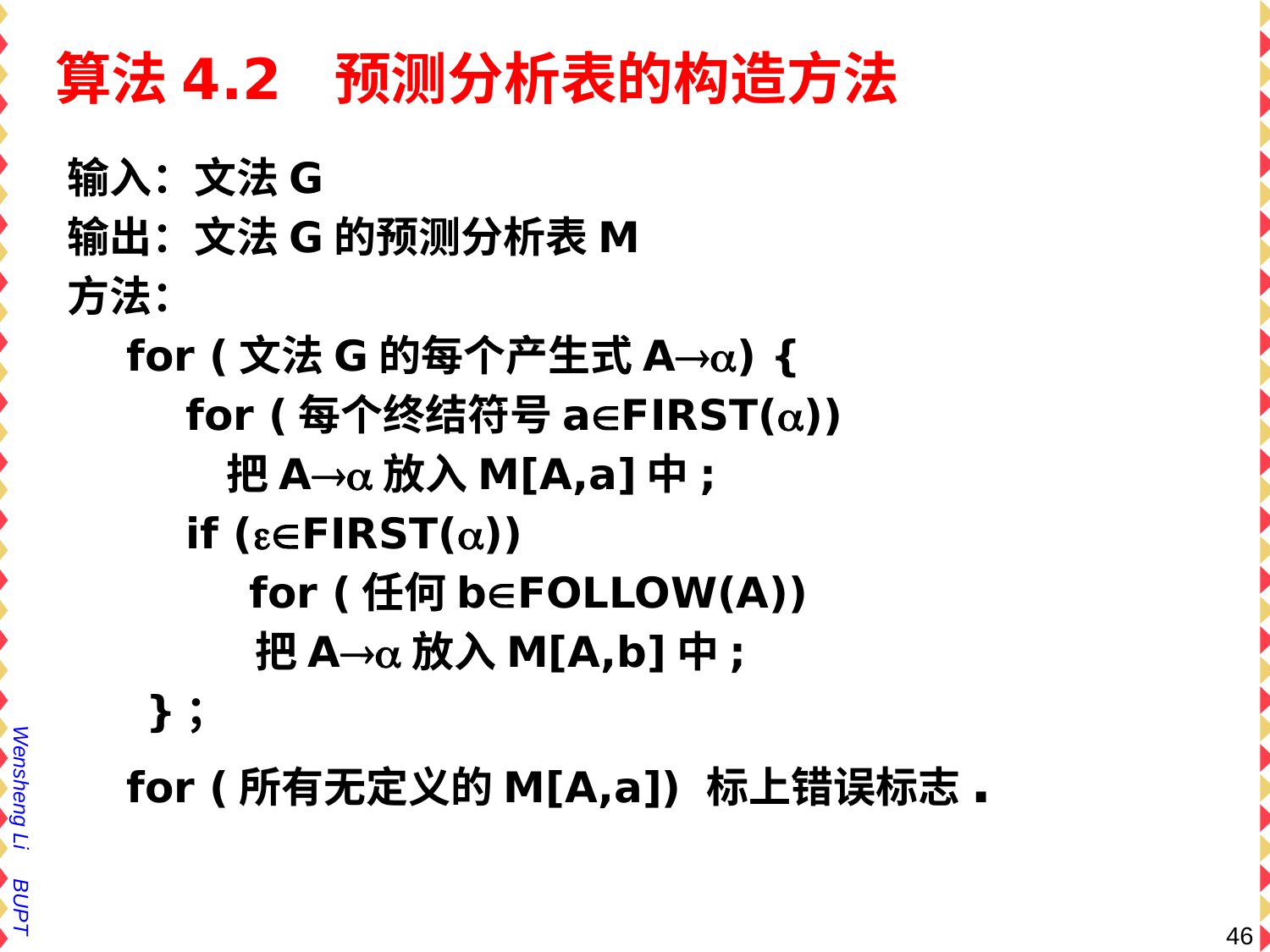

# 算法4.2  预测分析表的构造方法
输入：文法G
输出：文法G的预测分析表M
方法：
    for (文法G的每个产生式A→α) {
        for (每个终结符号a∈FIRST(α))
         把A→α放入M[A,a]中;
        if (ε∈FIRST(α))
        for (任何b∈FOLLOW(A))
            把A→α放入M[A,b]中;
 }；
    for (所有无定义的M[A,a]) 标上错误标志.
46